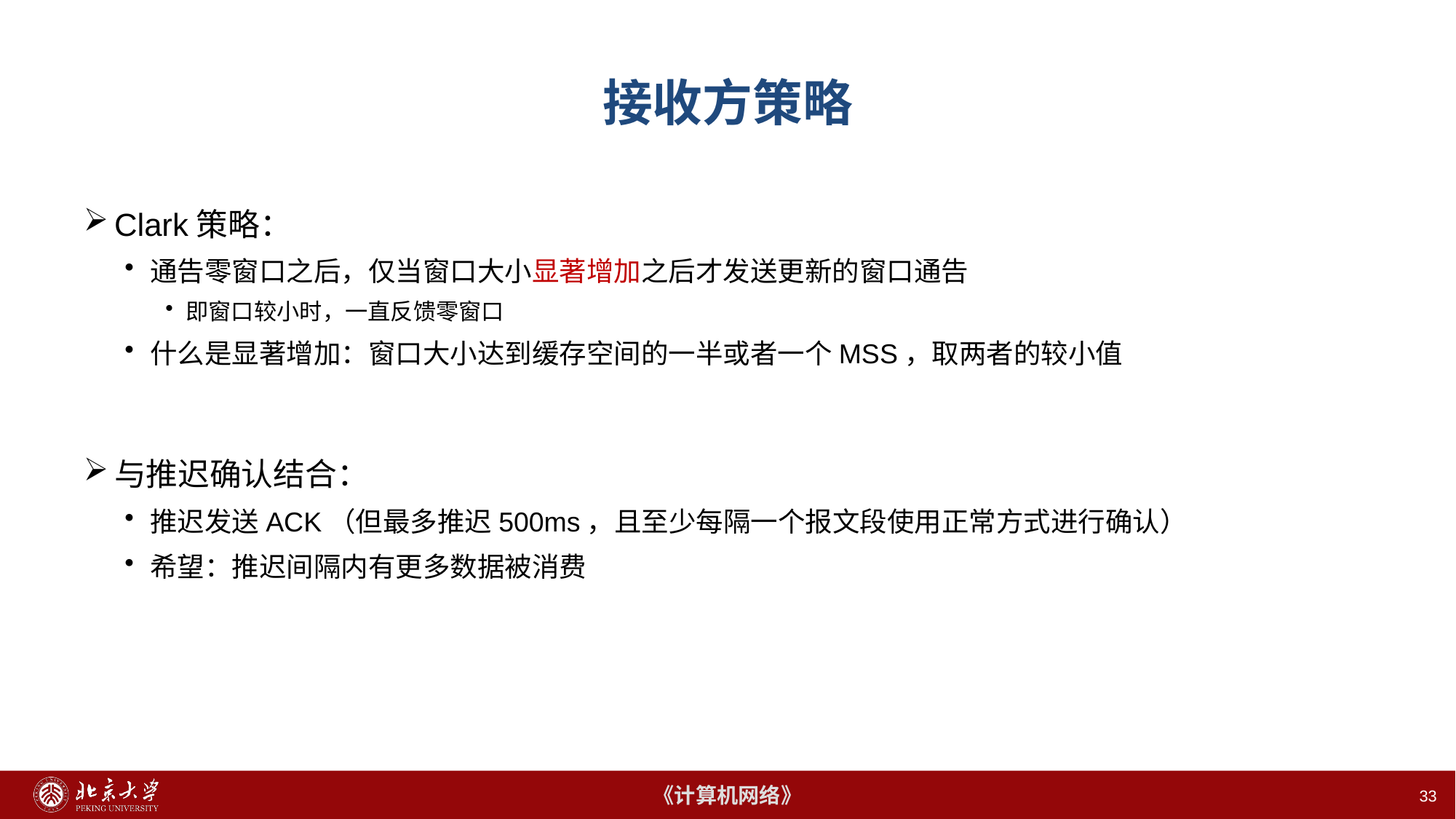

33
# 接收方策略
Clark策略：
通告零窗口之后，仅当窗口大小显著增加之后才发送更新的窗口通告
即窗口较小时，一直反馈零窗口
什么是显著增加：窗口大小达到缓存空间的一半或者一个MSS，取两者的较小值

与推迟确认结合：
推迟发送ACK（但最多推迟500ms，且至少每隔一个报文段使用正常方式进行确认）
希望：推迟间隔内有更多数据被消费